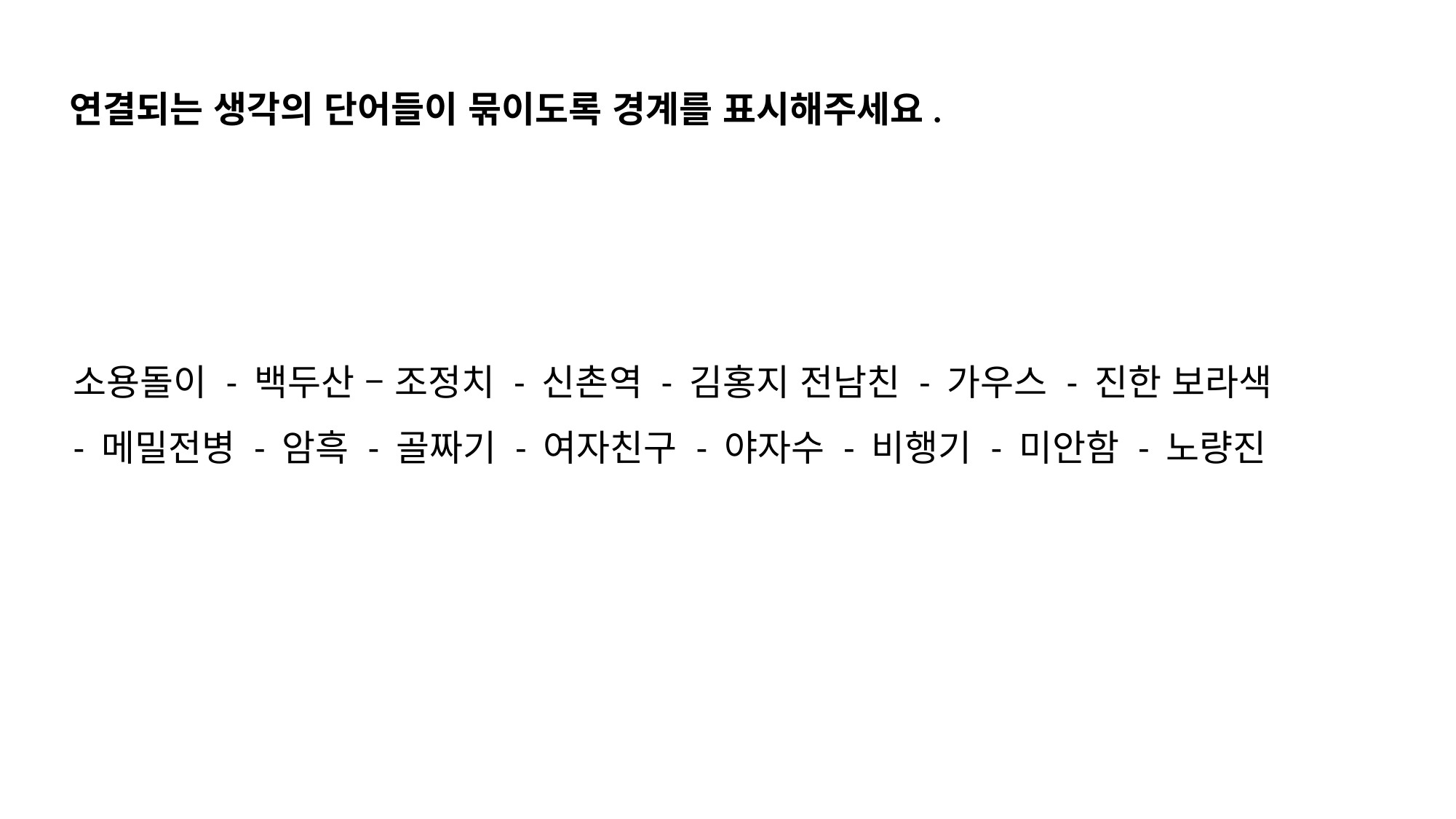

연결되는 생각의 단어들이 묶이도록 경계를 표시해주세요.
소용돌이 - 백두산 – 조정치 - 신촌역 - 김홍지 전남친 - 가우스 - 진한 보라색 - 메밀전병 - 암흑 - 골짜기 - 여자친구 - 야자수 - 비행기 - 미안함 - 노량진